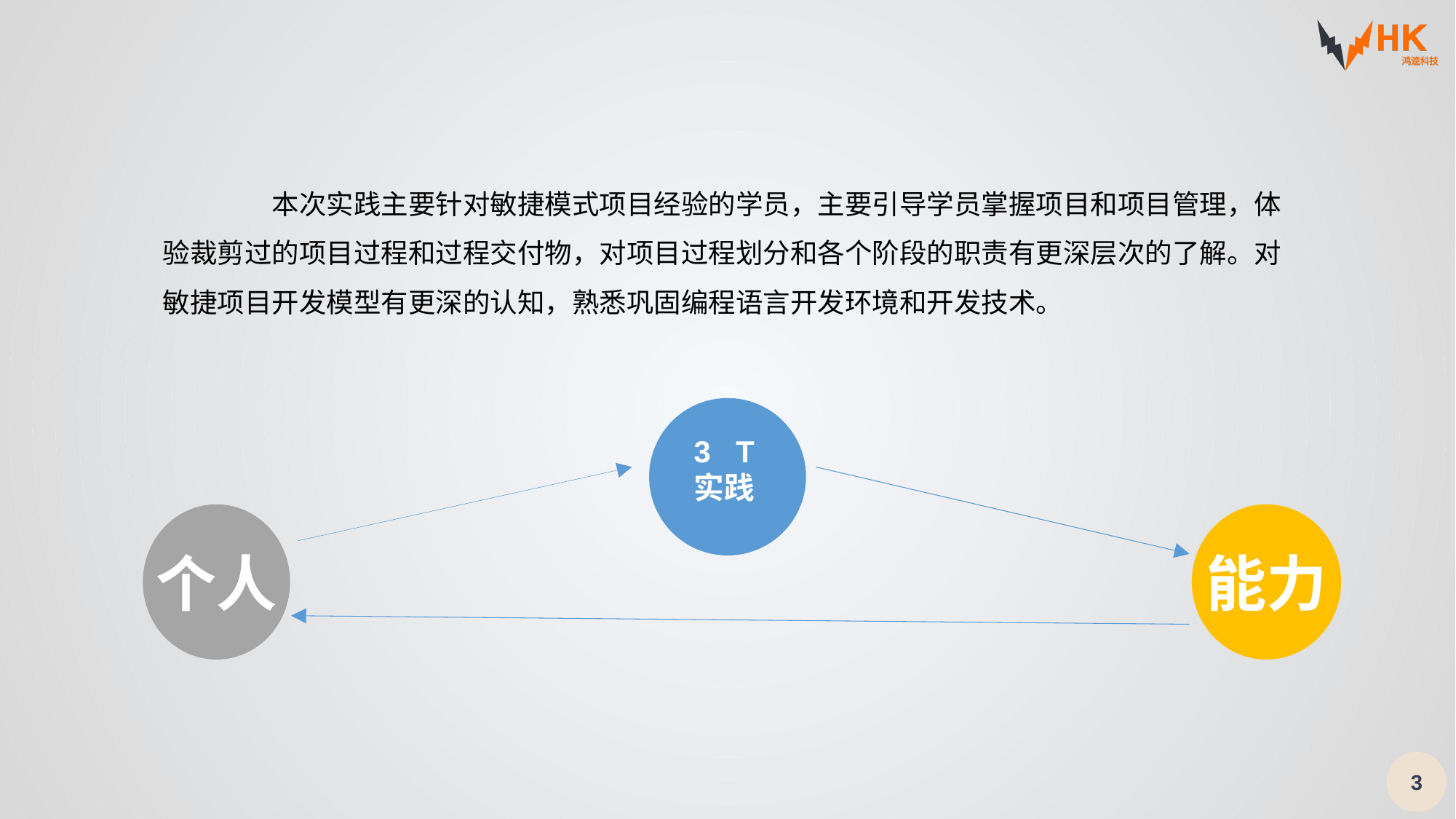

本次实践主要针对敏捷模式项目经验的学员，主要引导学员掌握项目和项目管理，体验裁剪过的项目过程和过程交付物，对项目过程划分和各个阶段的职责有更深层次的了解。对敏捷项目开发模型有更深的认知，熟悉巩固编程语言开发环境和开发技术。
3   T
实践

个人
能力